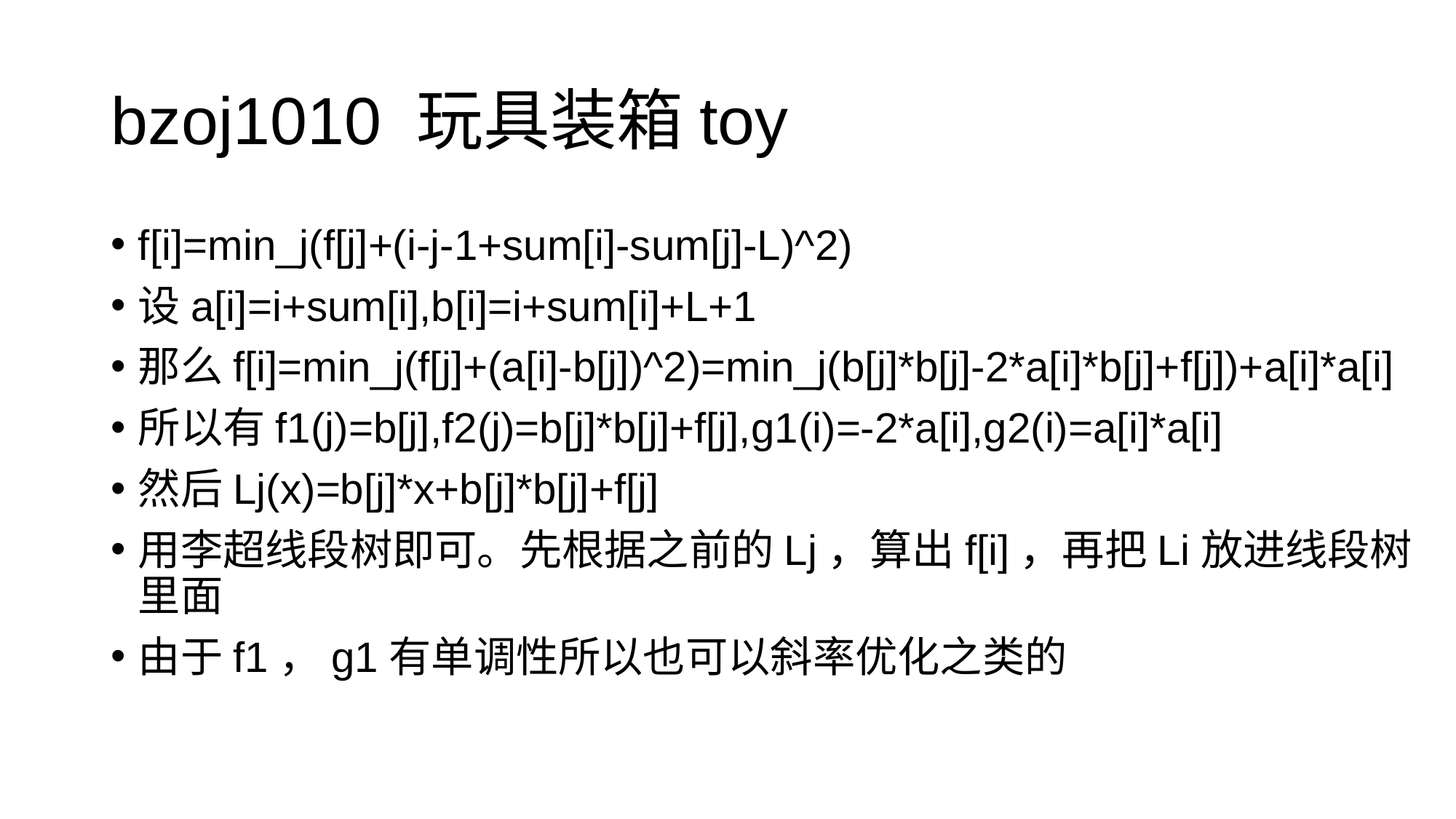

# bzoj1010 玩具装箱toy
f[i]=min_j(f[j]+(i-j-1+sum[i]-sum[j]-L)^2)
设a[i]=i+sum[i],b[i]=i+sum[i]+L+1
那么f[i]=min_j(f[j]+(a[i]-b[j])^2)=min_j(b[j]*b[j]-2*a[i]*b[j]+f[j])+a[i]*a[i]
所以有f1(j)=b[j],f2(j)=b[j]*b[j]+f[j],g1(i)=-2*a[i],g2(i)=a[i]*a[i]
然后Lj(x)=b[j]*x+b[j]*b[j]+f[j]
用李超线段树即可。先根据之前的Lj，算出f[i]，再把Li放进线段树里面
由于f1，g1有单调性所以也可以斜率优化之类的